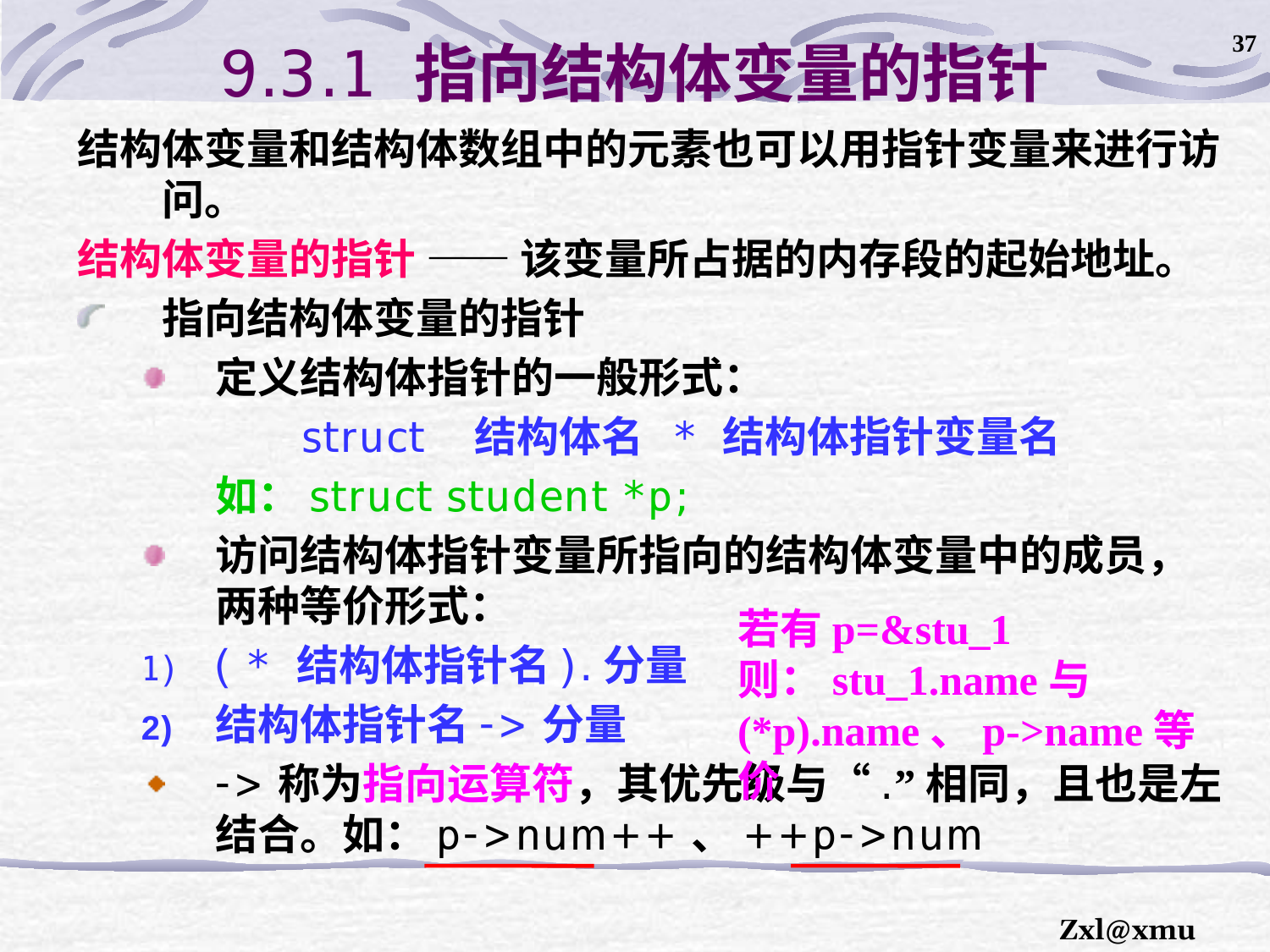

37
# 9.3.1 指向结构体变量的指针
结构体变量和结构体数组中的元素也可以用指针变量来进行访问。
结构体变量的指针 —— 该变量所占据的内存段的起始地址。
指向结构体变量的指针
定义结构体指针的一般形式：
struct   结构体名  * 结构体指针变量名
	如：struct student *p;
访问结构体指针变量所指向的结构体变量中的成员，两种等价形式：
( * 结构体指针名).分量
结构体指针名->分量
->称为指向运算符，其优先级与“.”相同，且也是左结合。如：p->num++、++p->num
若有p=&stu_1
则：stu_1.name与(*p).name、p->name等价